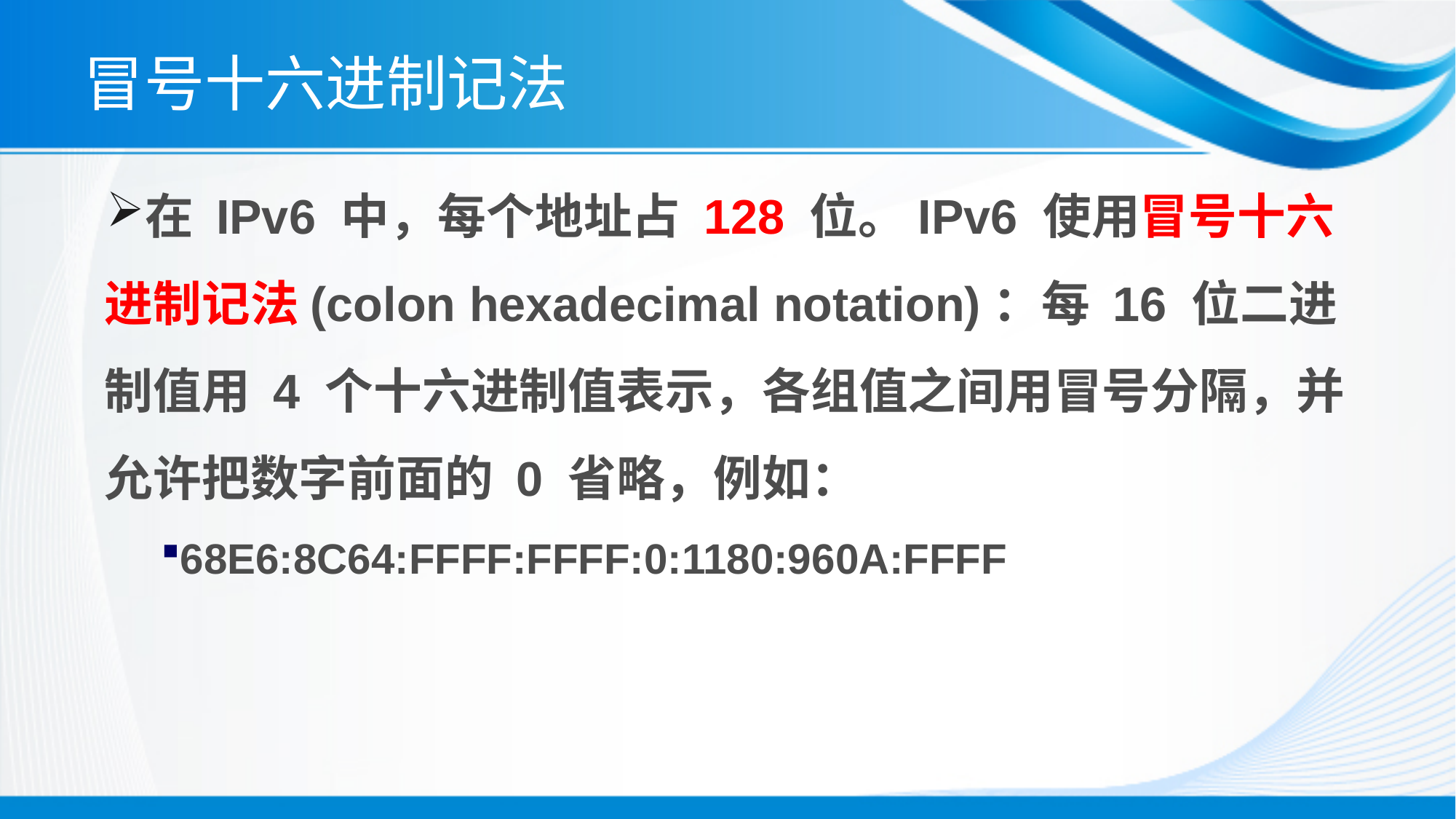

# 冒号十六进制记法
在 IPv6 中，每个地址占 128 位。IPv6 使用冒号十六进制记法(colon hexadecimal notation)：每 16 位二进制值用 4 个十六进制值表示，各组值之间用冒号分隔，并允许把数字前面的 0 省略，例如：
68E6:8C64:FFFF:FFFF:0:1180:960A:FFFF